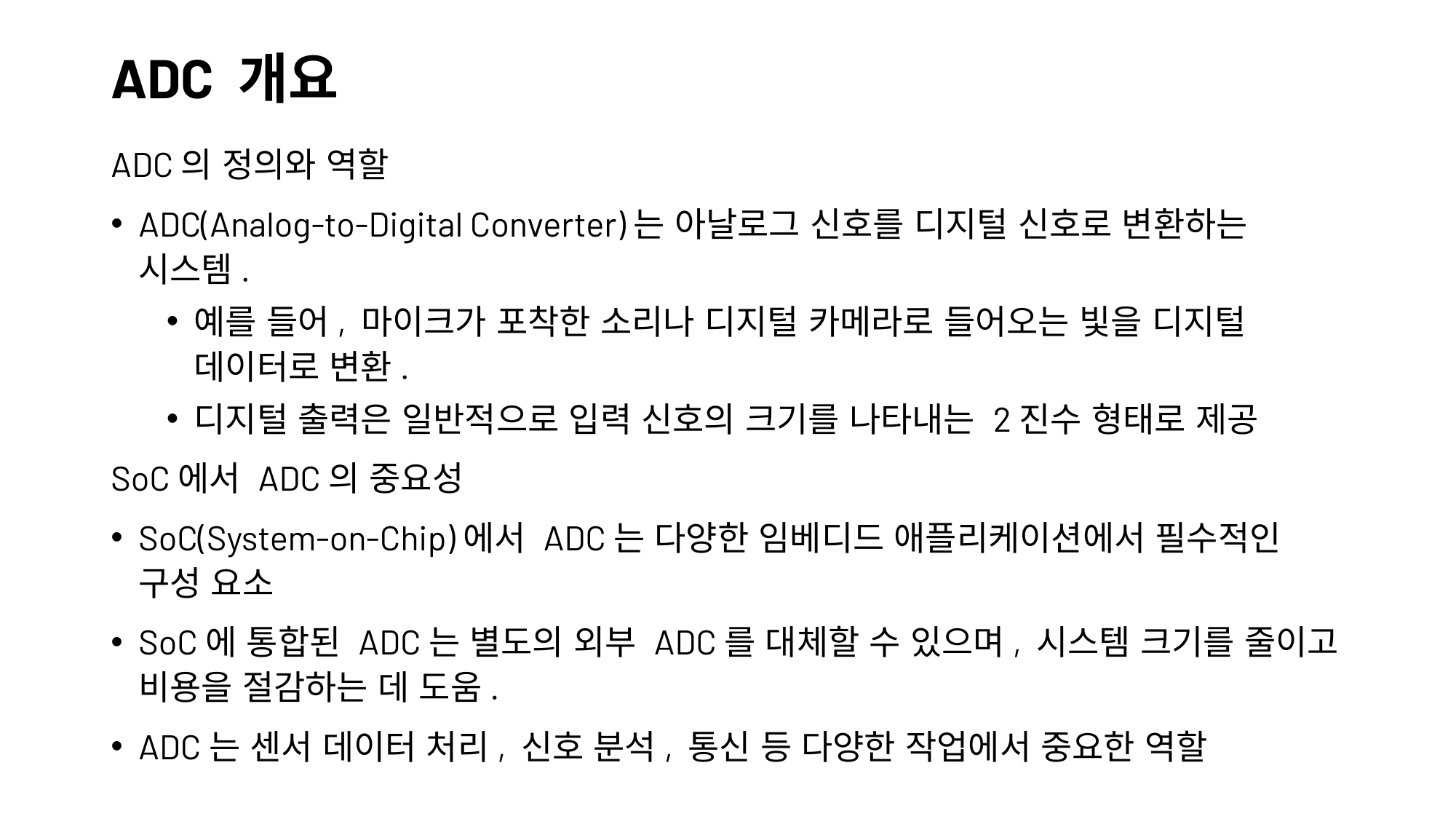

# ADC 개요
ADC의 정의와 역할
ADC(Analog-to-Digital Converter)는 아날로그 신호를 디지털 신호로 변환하는 시스템.
예를 들어, 마이크가 포착한 소리나 디지털 카메라로 들어오는 빛을 디지털 데이터로 변환.
디지털 출력은 일반적으로 입력 신호의 크기를 나타내는 2진수 형태로 제공
SoC에서 ADC의 중요성
SoC(System-on-Chip)에서 ADC는 다양한 임베디드 애플리케이션에서 필수적인 구성 요소
SoC에 통합된 ADC는 별도의 외부 ADC를 대체할 수 있으며, 시스템 크기를 줄이고 비용을 절감하는 데 도움.
ADC는 센서 데이터 처리, 신호 분석, 통신 등 다양한 작업에서 중요한 역할